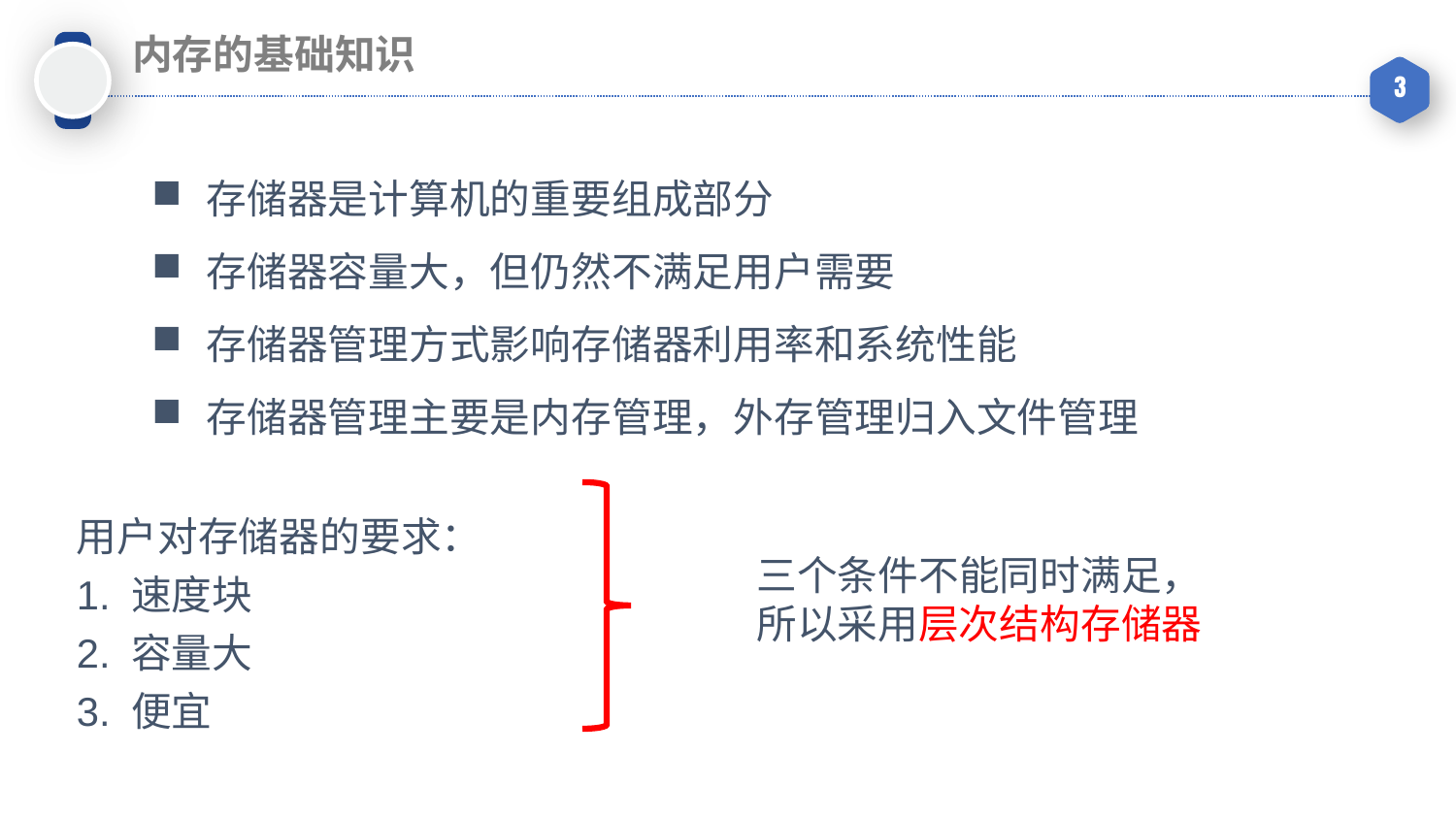

内存的基础知识
存储器是计算机的重要组成部分
存储器容量大，但仍然不满足用户需要
存储器管理方式影响存储器利用率和系统性能
存储器管理主要是内存管理，外存管理归入文件管理

用户对存储器的要求：
1. 速度块
2. 容量大
3. 便宜
三个条件不能同时满足，
所以采用层次结构存储器